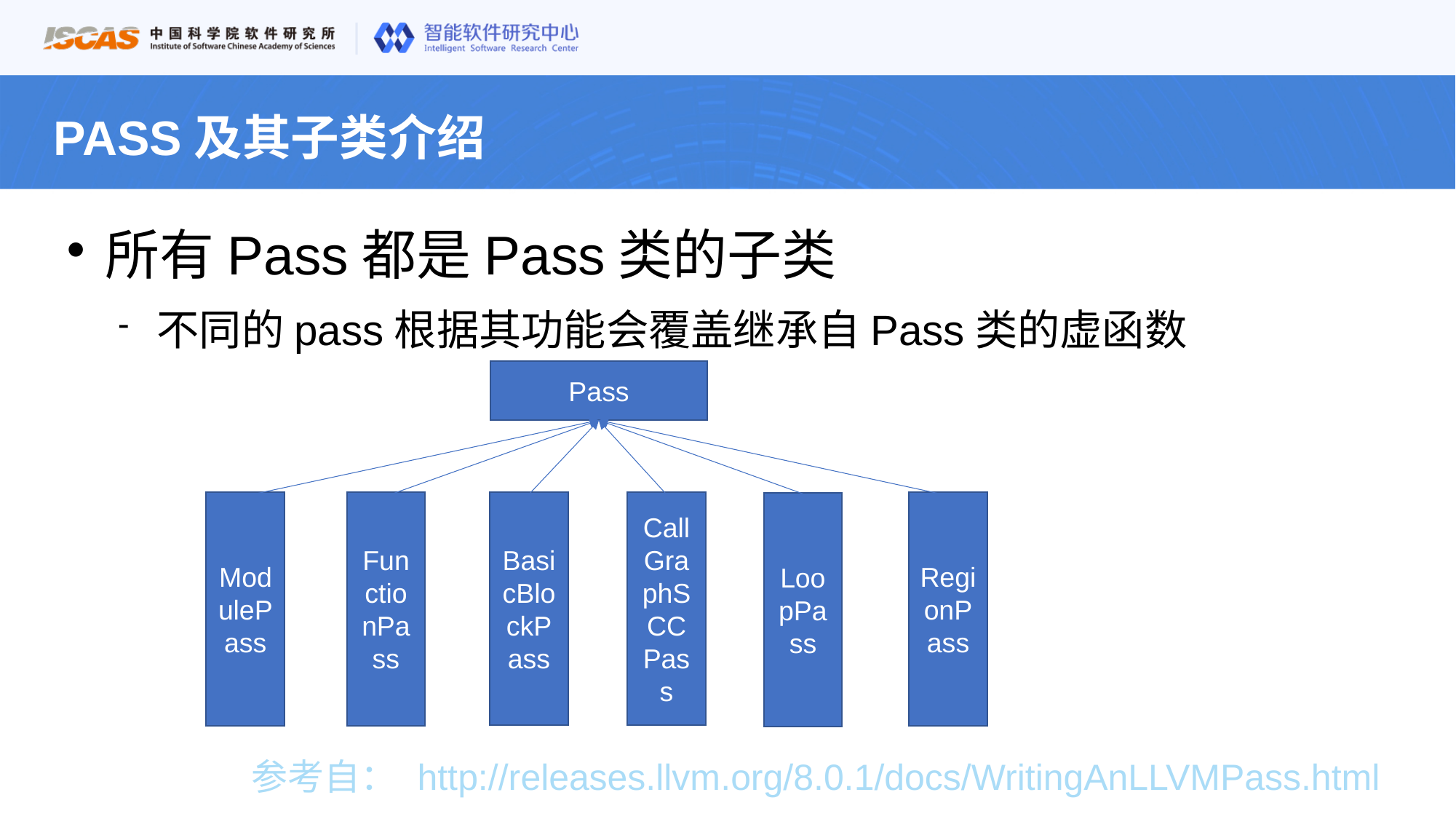

PASS及其子类介绍
所有Pass都是Pass类的子类
不同的pass根据其功能会覆盖继承自Pass类的虚函数

Pass

BasicBlockPass
CallGraphSCCPass
ModulePass
FunctionPass
RegionPass
LoopPass
参考自： http://releases.llvm.org/8.0.1/docs/WritingAnLLVMPass.html